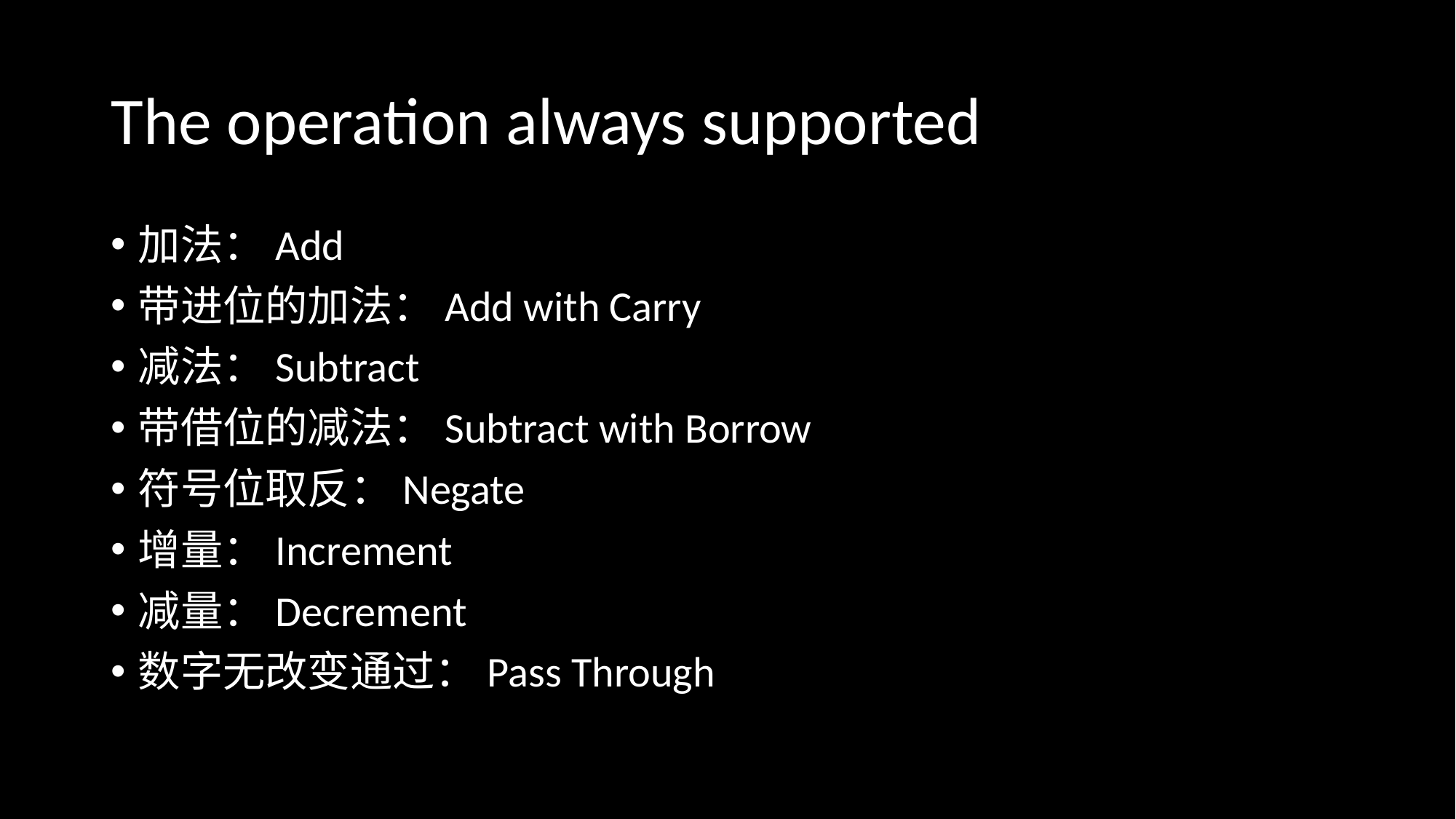

# The operation always supported
加法：Add
带进位的加法：Add with Carry
减法：Subtract
带借位的减法：Subtract with Borrow
符号位取反：Negate
增量：Increment
减量：Decrement
数字无改变通过：Pass Through